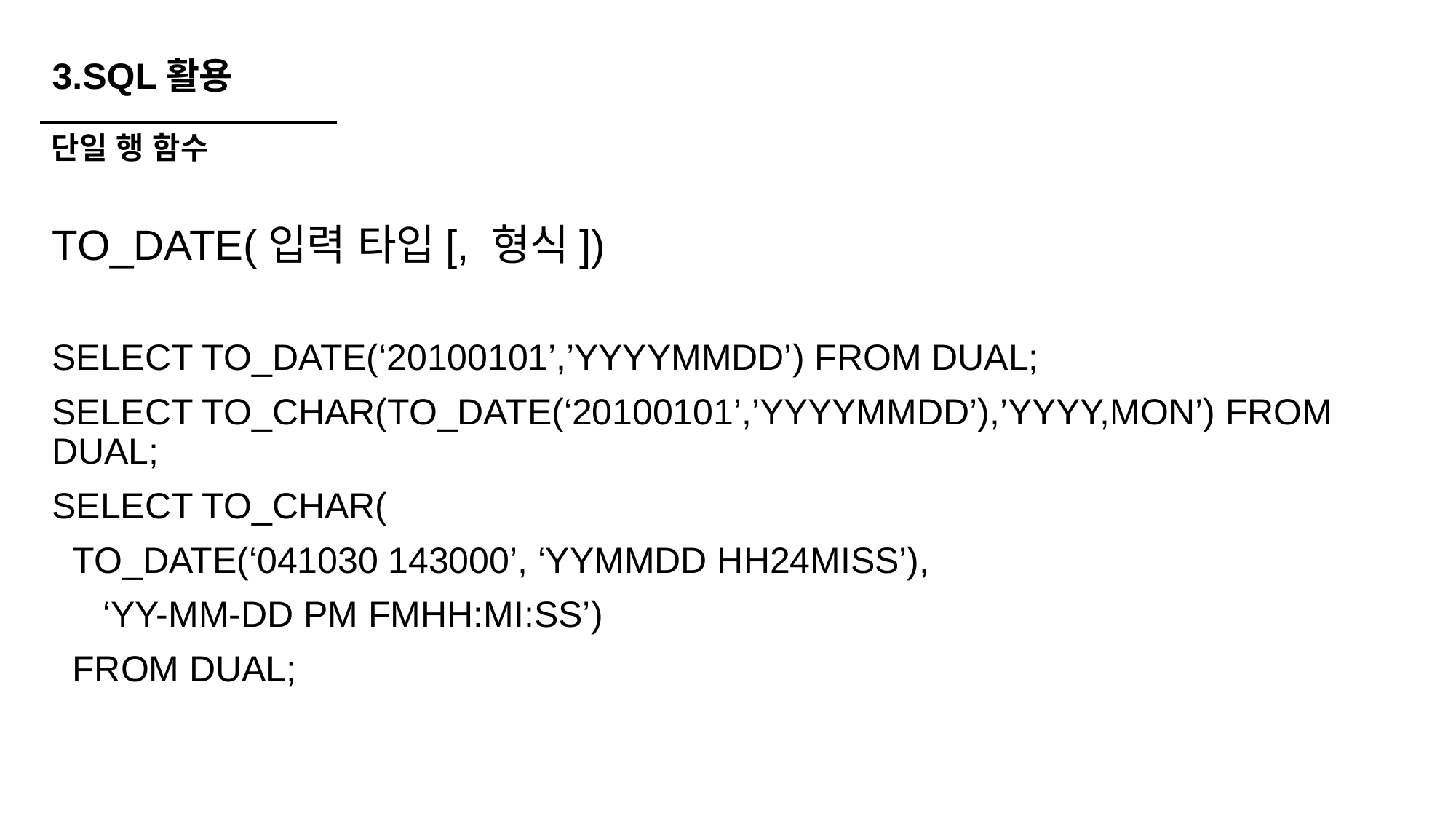

# 3.SQL활용
단일 행 함수
TO_DATE(입력 타입[, 형식])

SELECT TO_DATE(‘20100101’,’YYYYMMDD’) FROM DUAL;
SELECT TO_CHAR(TO_DATE(‘20100101’,’YYYYMMDD’),’YYYY,MON’) FROM DUAL;
SELECT TO_CHAR(
  TO_DATE(‘041030 143000’, ‘YYMMDD HH24MISS’),
     ‘YY-MM-DD PM FMHH:MI:SS’)
  FROM DUAL;